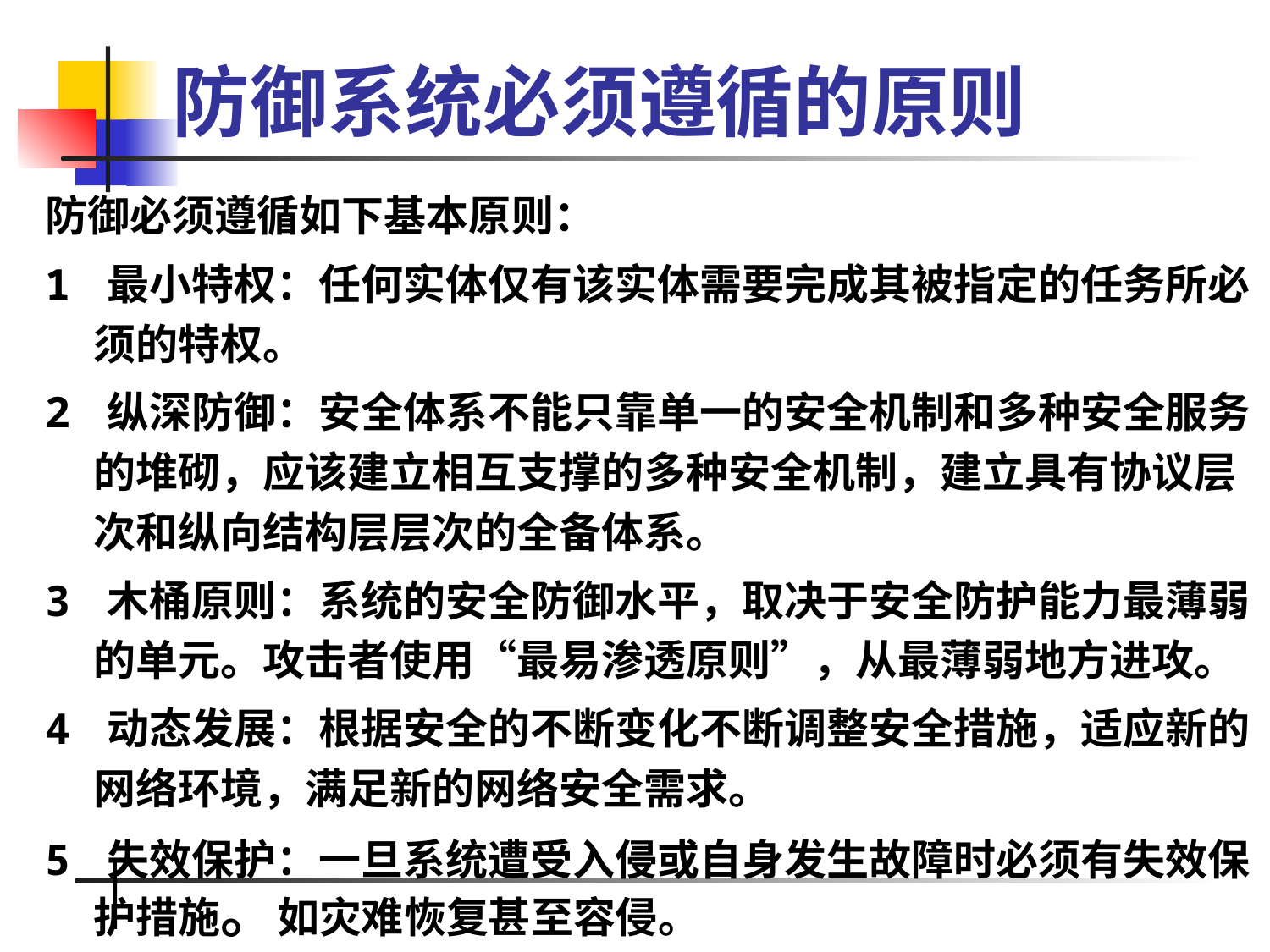

# 防御系统必须遵循的原则
防御必须遵循如下基本原则：
1 最小特权：任何实体仅有该实体需要完成其被指定的任务所必须的特权。
2 纵深防御：安全体系不能只靠单一的安全机制和多种安全服务的堆砌，应该建立相互支撑的多种安全机制，建立具有协议层次和纵向结构层层次的全备体系。
3 木桶原则：系统的安全防御水平，取决于安全防护能力最薄弱的单元。攻击者使用“最易渗透原则”，从最薄弱地方进攻。
4 动态发展：根据安全的不断变化不断调整安全措施，适应新的网络环境，满足新的网络安全需求。
5 失效保护：一旦系统遭受入侵或自身发生故障时必须有失效保护措施。如灾难恢复甚至容侵。